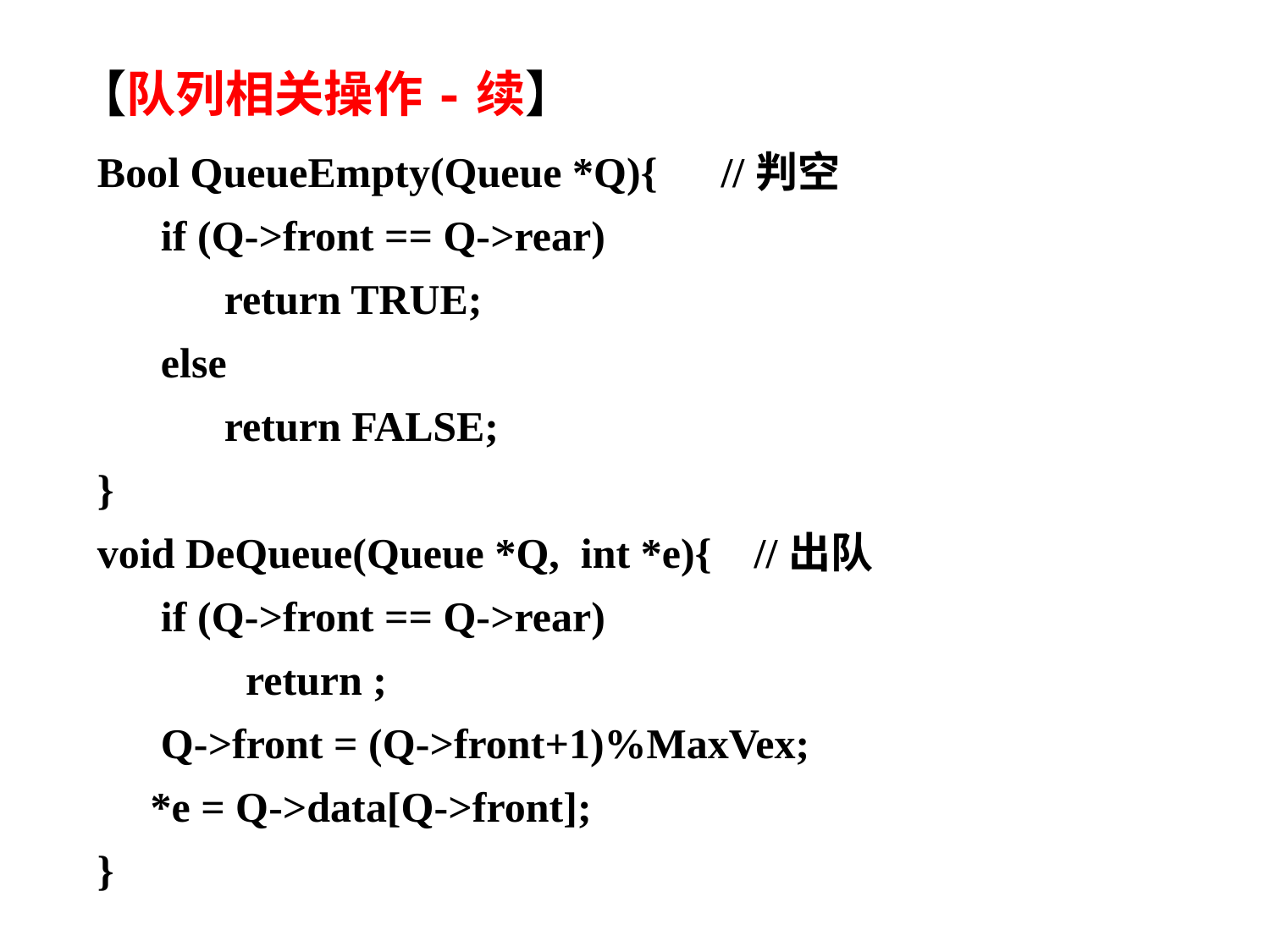

【队列相关操作-续】
Bool QueueEmpty(Queue *Q){      //判空
      if (Q->front == Q->rear)
            return TRUE;
      else
            return FALSE;
}
void DeQueue(Queue *Q,  int *e){    //出队
      if (Q->front == Q->rear)
              return ;
      Q->front = (Q->front+1)%MaxVex;
     *e = Q->data[Q->front];
}